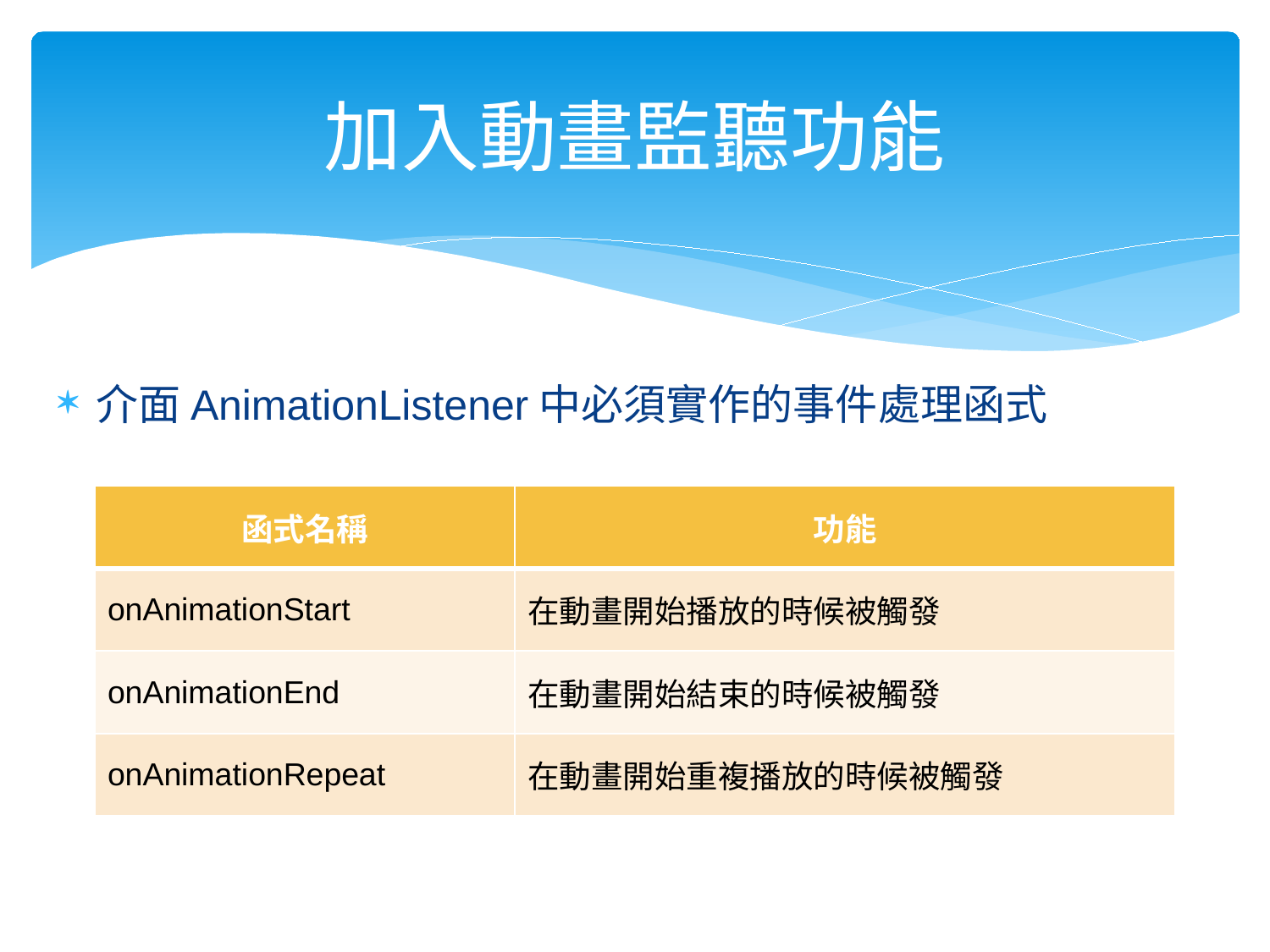

# 加入動畫監聽功能
介面AnimationListener中必須實作的事件處理函式

| 函式名稱 | 功能 |
| --- | --- |
| onAnimationStart | 在動畫開始播放的時候被觸發 |
| onAnimationEnd | 在動畫開始結束的時候被觸發 |
| onAnimationRepeat | 在動畫開始重複播放的時候被觸發 |